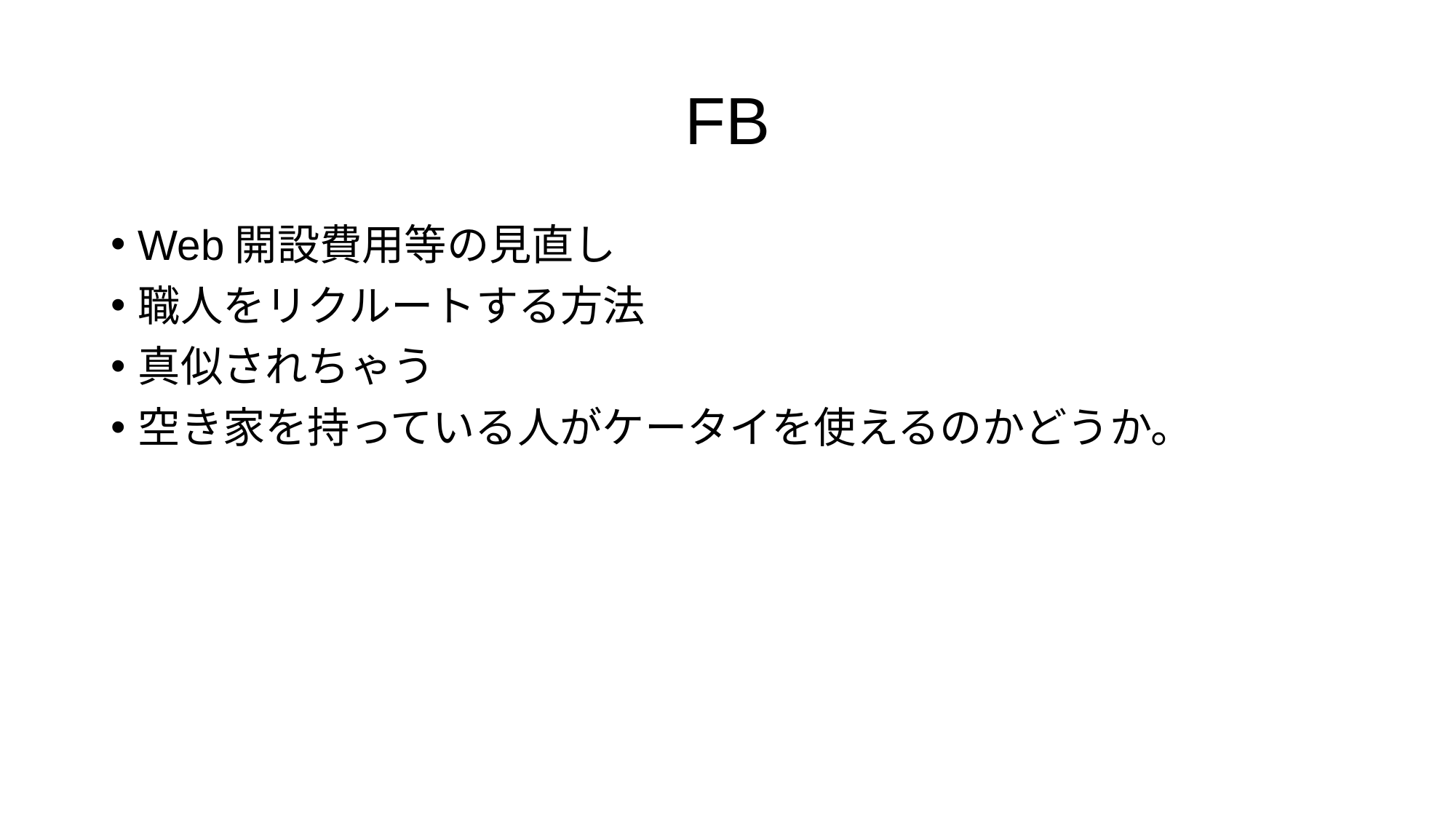

# FB
Web開設費用等の見直し
職人をリクルートする方法
真似されちゃう
空き家を持っている人がケータイを使えるのかどうか。